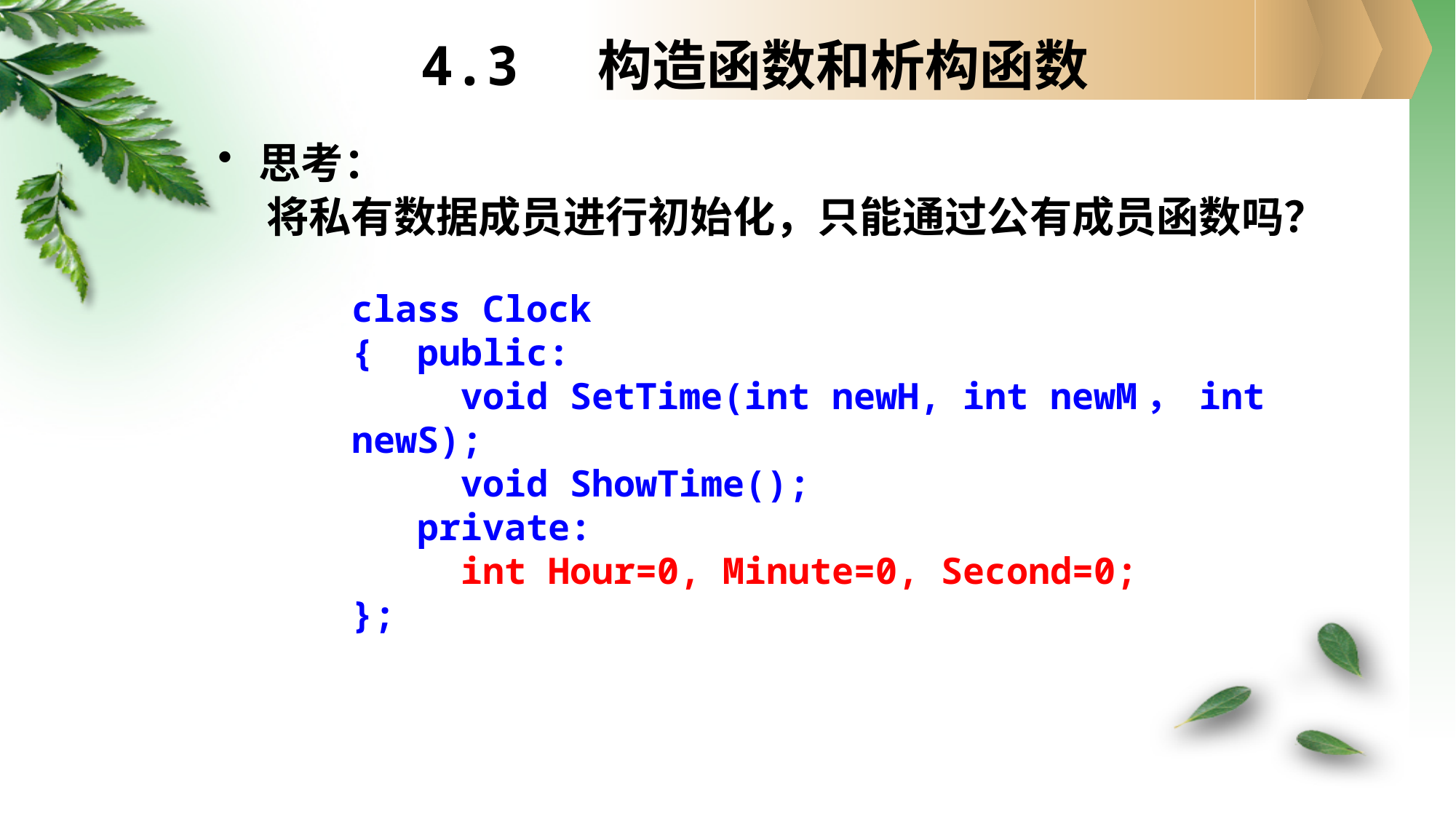

# 4.3  构造函数和析构函数
思考：
    将私有数据成员进行初始化，只能通过公有成员函数吗？
class Clock
{  public:
     void SetTime(int newH, int newM， int newS);
     void ShowTime();
   private:
     int Hour=0, Minute=0, Second=0;
};